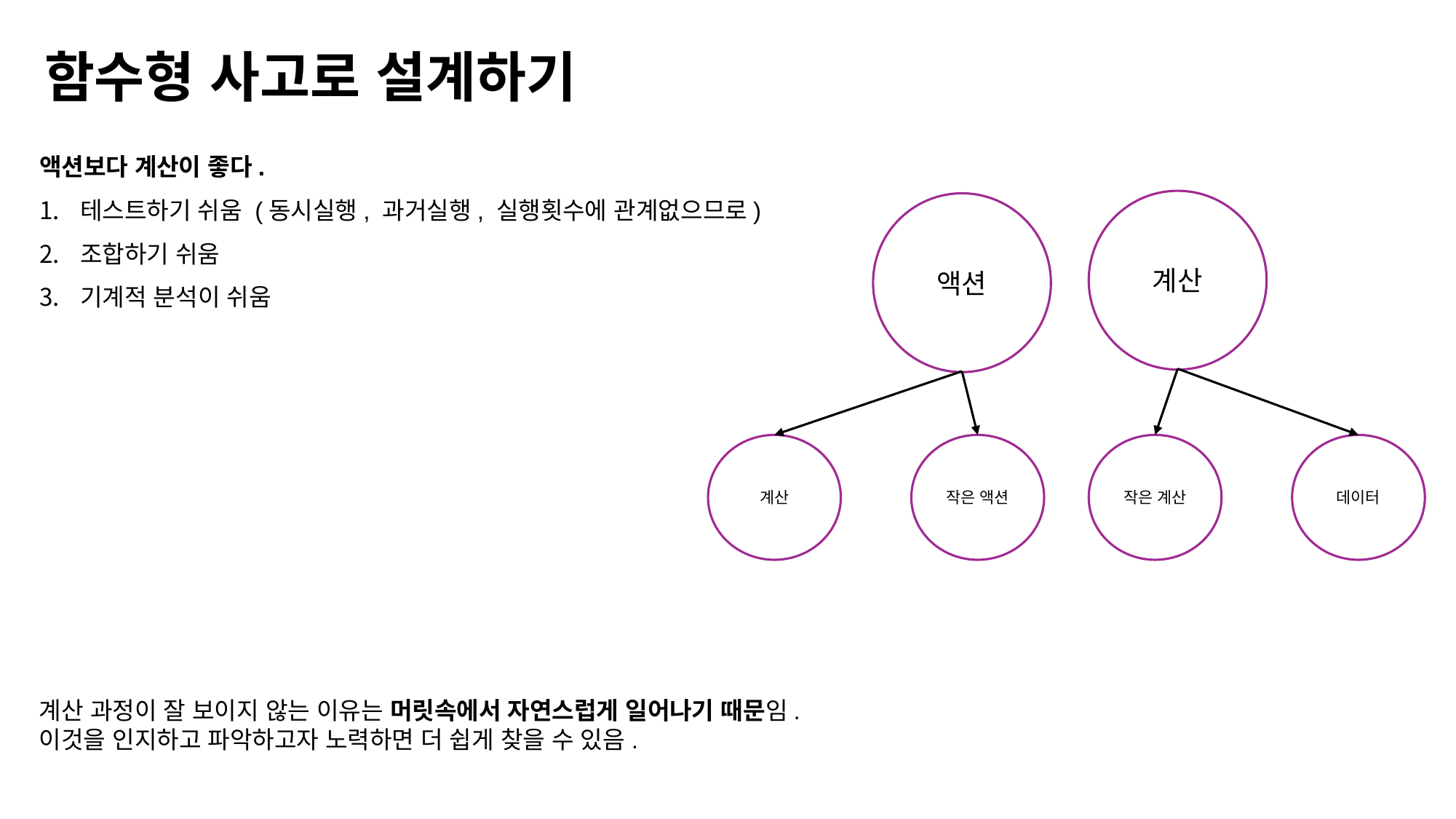

# 함수형 사고로 설계하기
액션보다 계산이 좋다.
테스트하기 쉬움 (동시실행, 과거실행, 실행횟수에 관계없으므로)
조합하기 쉬움
기계적 분석이 쉬움
계산
액션
계산
작은 액션
작은 계산
데이터
계산 과정이 잘 보이지 않는 이유는 머릿속에서 자연스럽게 일어나기 때문임.
이것을 인지하고 파악하고자 노력하면 더 쉽게 찾을 수 있음.